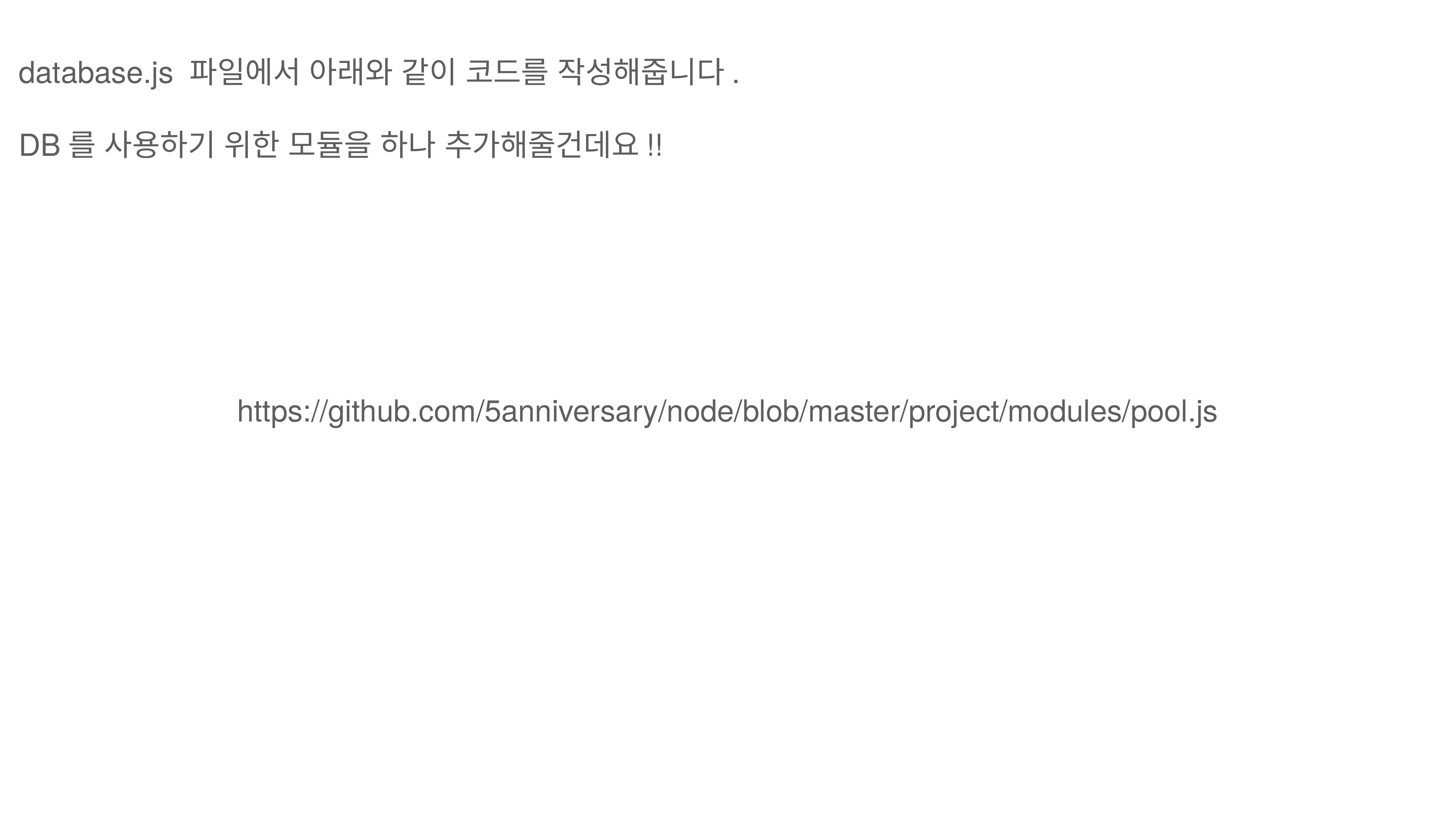

database.js 파일에서 아래와 같이 코드를 작성해줍니다.
DB를 사용하기 위한 모듈을 하나 추가해줄건데요!!
https://github.com/5anniversary/node/blob/master/project/modules/pool.js